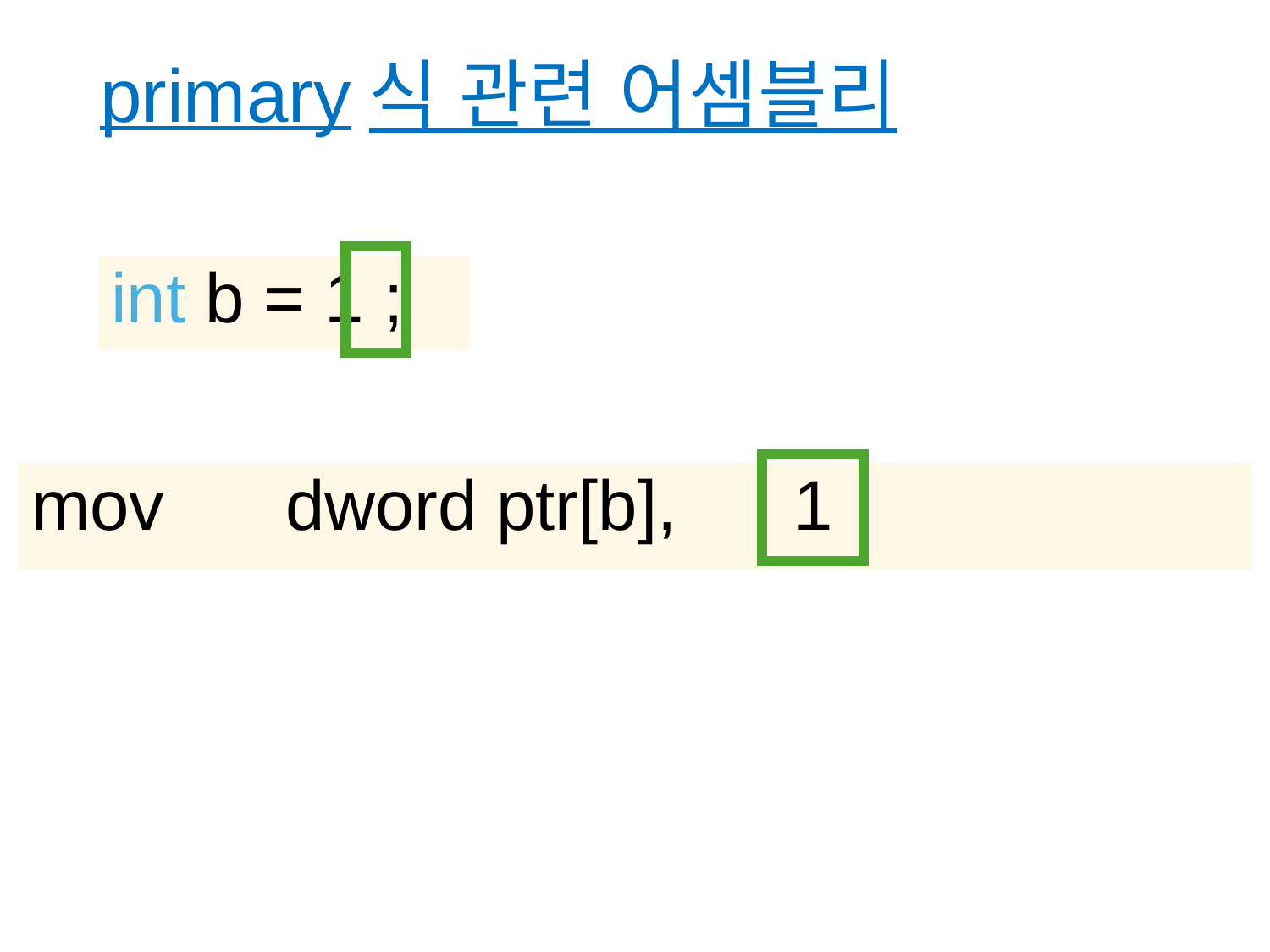

# primary식 관련 어셈블리

int b = 1 ;

mov	dword ptr[b],	1